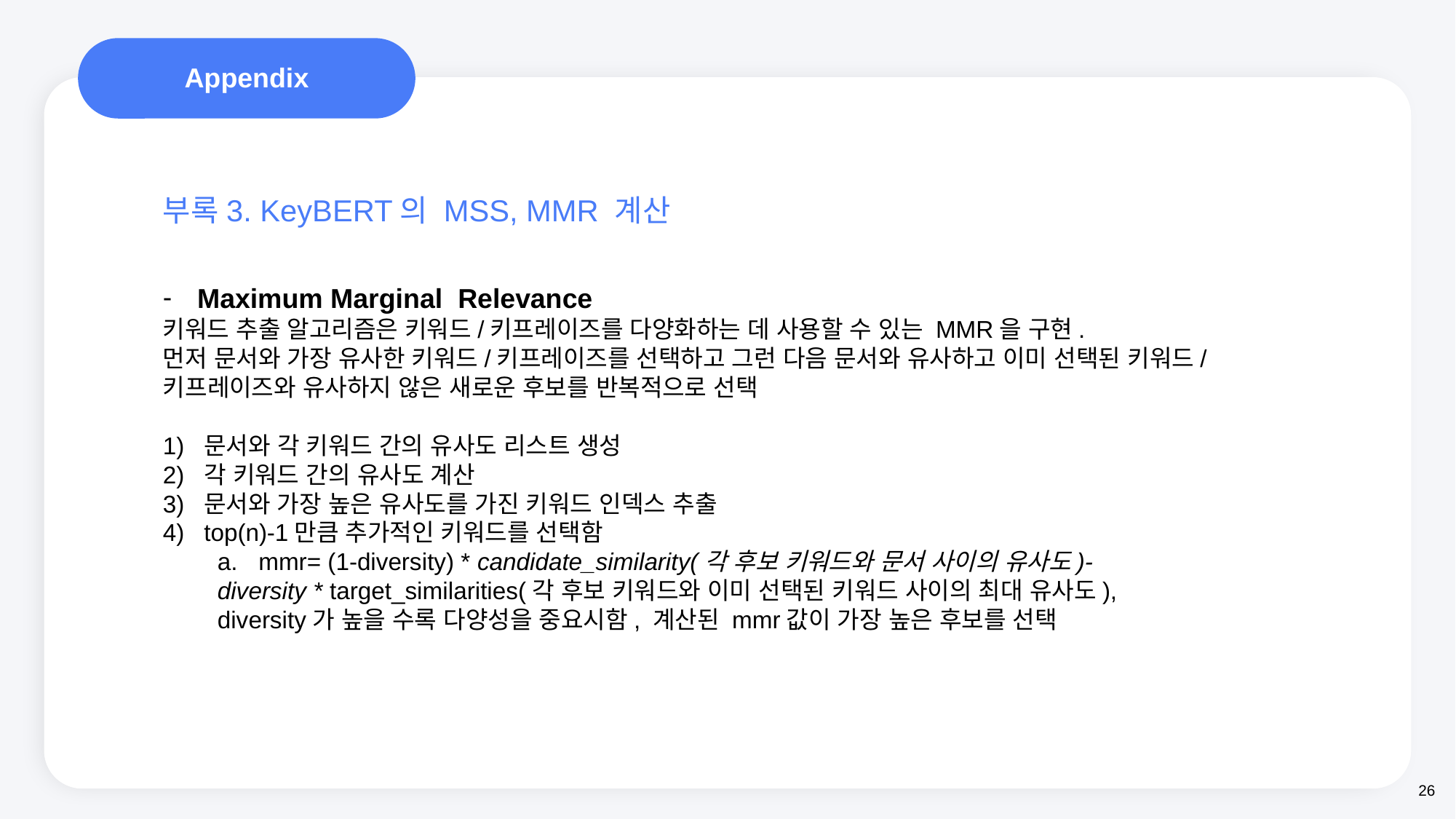

Appendix

부록3. KeyBERT의 MSS, MMR 계산

Maximum Marginal  Relevance
키워드 추출 알고리즘은 키워드/키프레이즈를 다양화하는 데 사용할 수 있는 MMR을 구현.
먼저 문서와 가장 유사한 키워드/키프레이즈를 선택하고 그런 다음 문서와 유사하고 이미 선택된 키워드/키프레이즈와 유사하지 않은 새로운 후보를 반복적으로 선택

문서와 각 키워드 간의 유사도 리스트 생성
각 키워드 간의 유사도 계산
문서와 가장 높은 유사도를 가진 키워드 인덱스 추출
top(n)-1만큼 추가적인 키워드를 선택함
mmr= (1-diversity) * candidate_similarity(각 후보 키워드와 문서 사이의 유사도)-
diversity * target_similarities(각 후보 키워드와 이미 선택된 키워드 사이의 최대 유사도),
diversity가 높을 수록 다양성을 중요시함, 계산된 mmr값이 가장 높은 후보를 선택

26